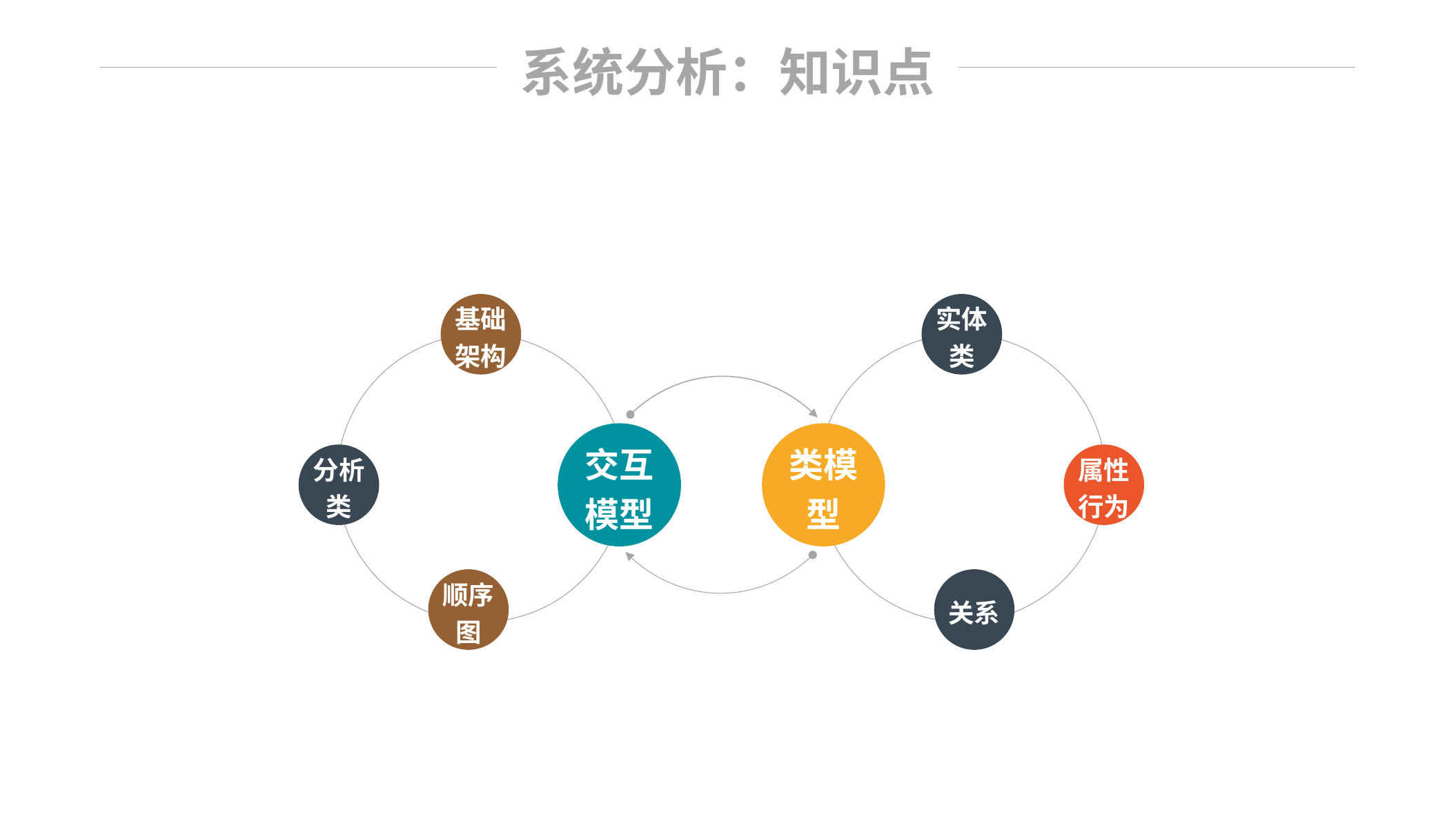

系统分析：知识点
基础架构
实体类

交互模型
类模型
分析类
属性行为
顺序图
关系